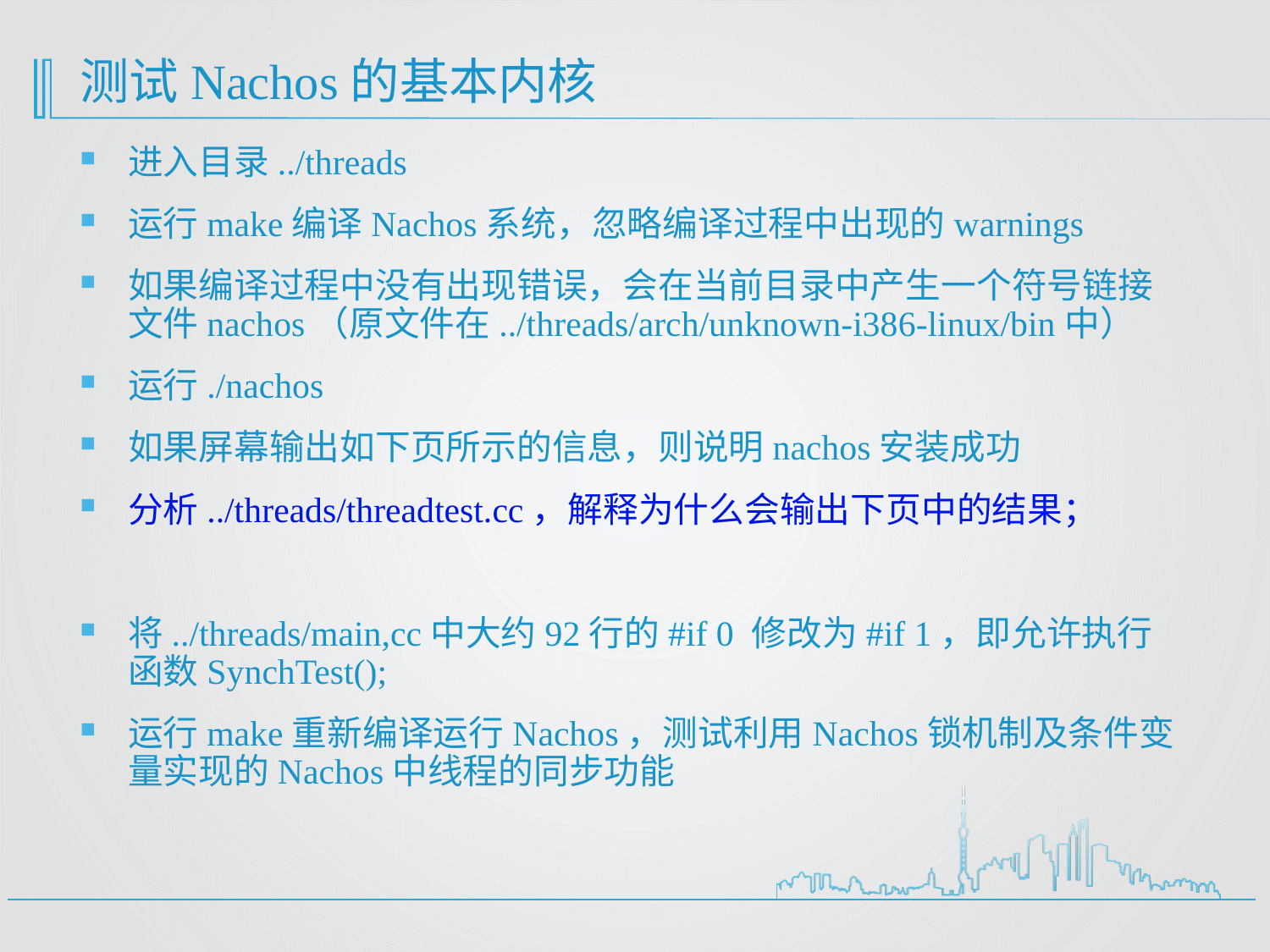

# 测试Nachos的基本内核
进入目录../threads
运行make编译Nachos系统，忽略编译过程中出现的warnings
如果编译过程中没有出现错误，会在当前目录中产生一个符号链接文件nachos（原文件在../threads/arch/unknown-i386-linux/bin中）
运行./nachos
如果屏幕输出如下页所示的信息，则说明nachos安装成功
分析../threads/threadtest.cc，解释为什么会输出下页中的结果；

将../threads/main,cc中大约92行的#if 0 修改为#if 1，即允许执行函数SynchTest();
运行make重新编译运行Nachos，测试利用Nachos锁机制及条件变量实现的Nachos中线程的同步功能